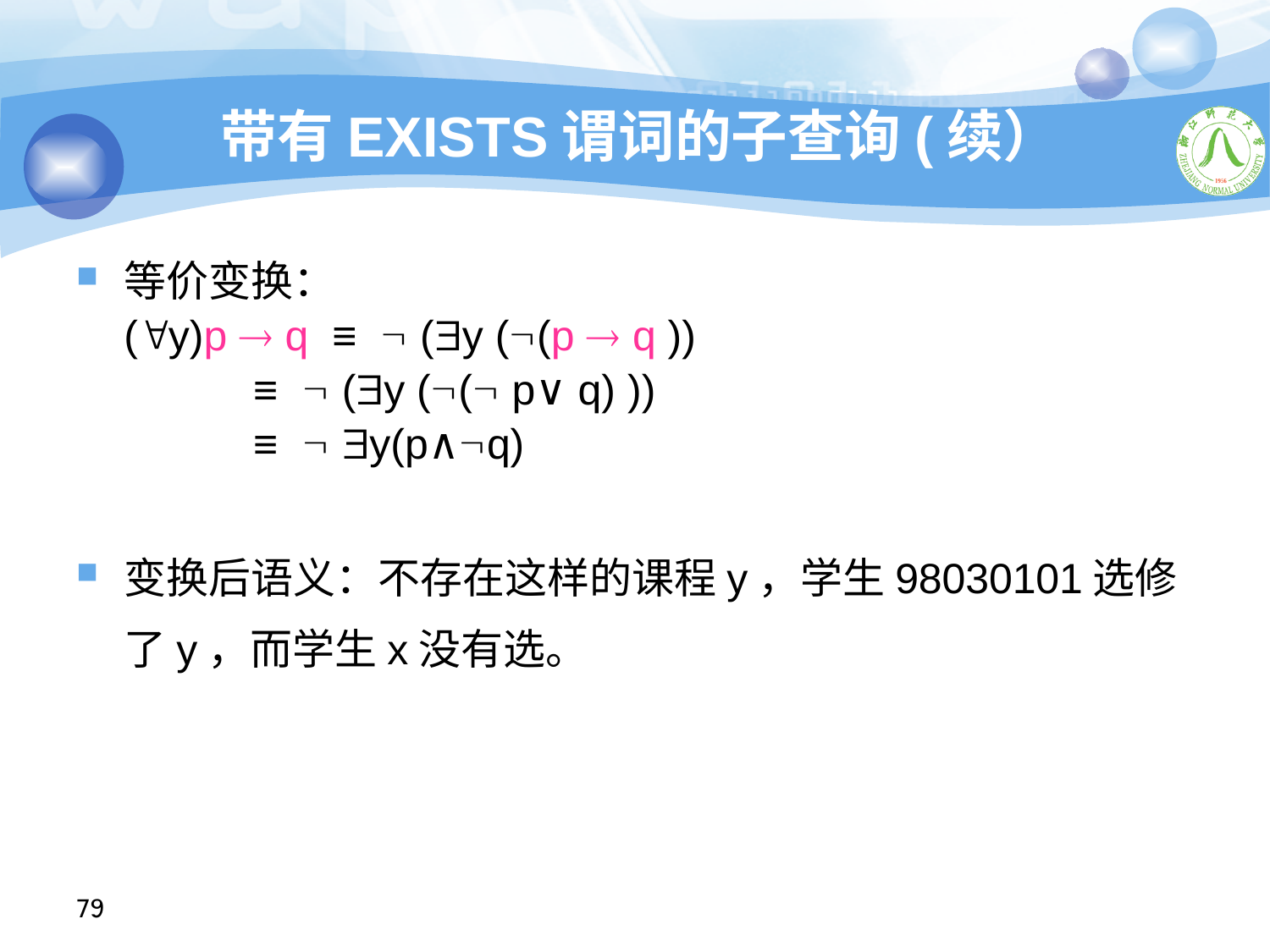

# 带有EXISTS谓词的子查询(续）
等价变换：
    	(∀y)p → q  ≡  ¬ (∃y (¬(p → q ))
               ≡  ¬ (∃y (¬(¬ p∨ q) ))
               ≡  ¬ ∃y(p∧¬q)

变换后语义：不存在这样的课程y，学生98030101选修了y，而学生x没有选。
79